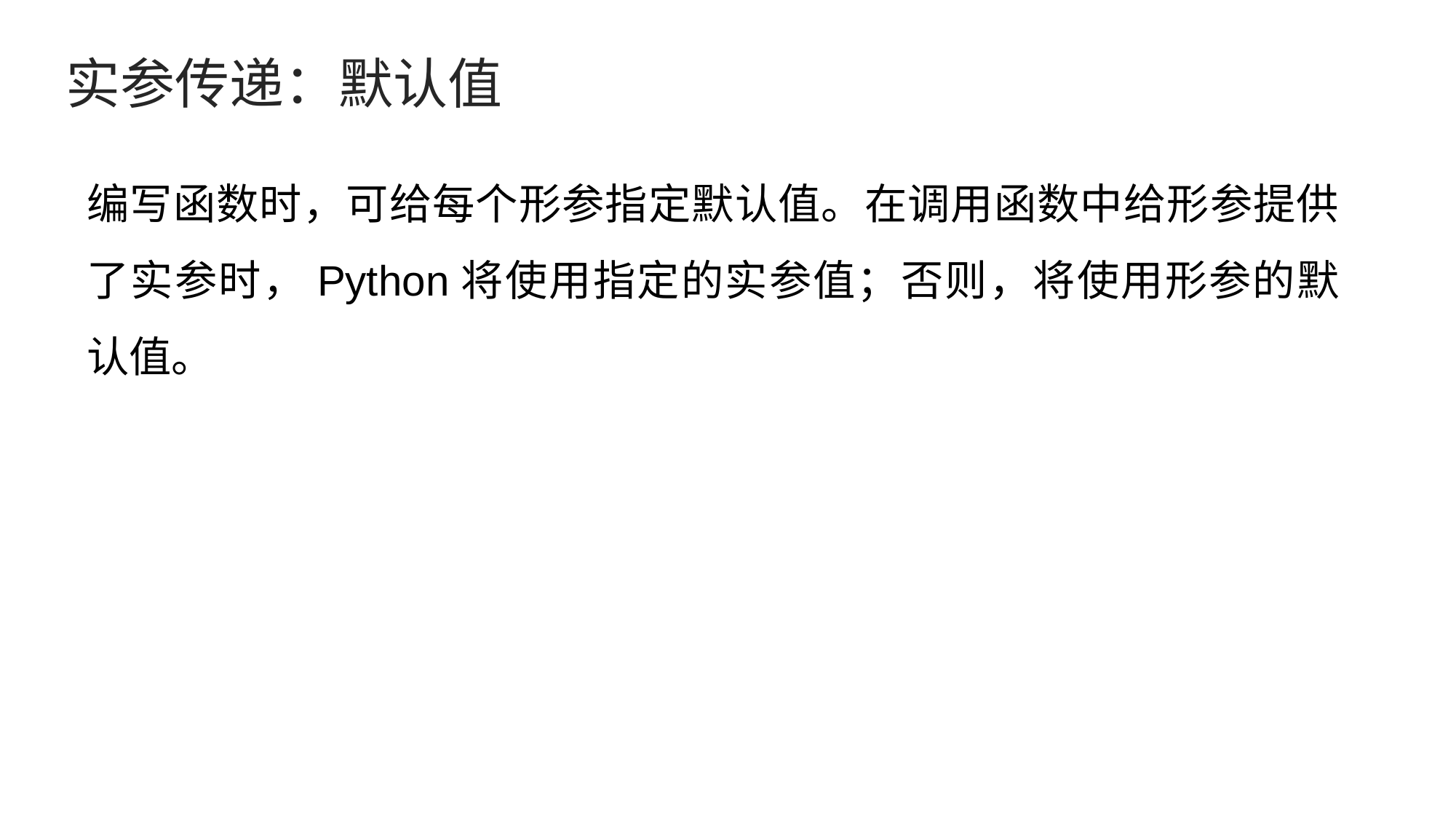

# 实参传递：默认值
编写函数时，可给每个形参指定默认值。在调用函数中给形参提供了实参时，Python将使用指定的实参值；否则，将使用形参的默认值。